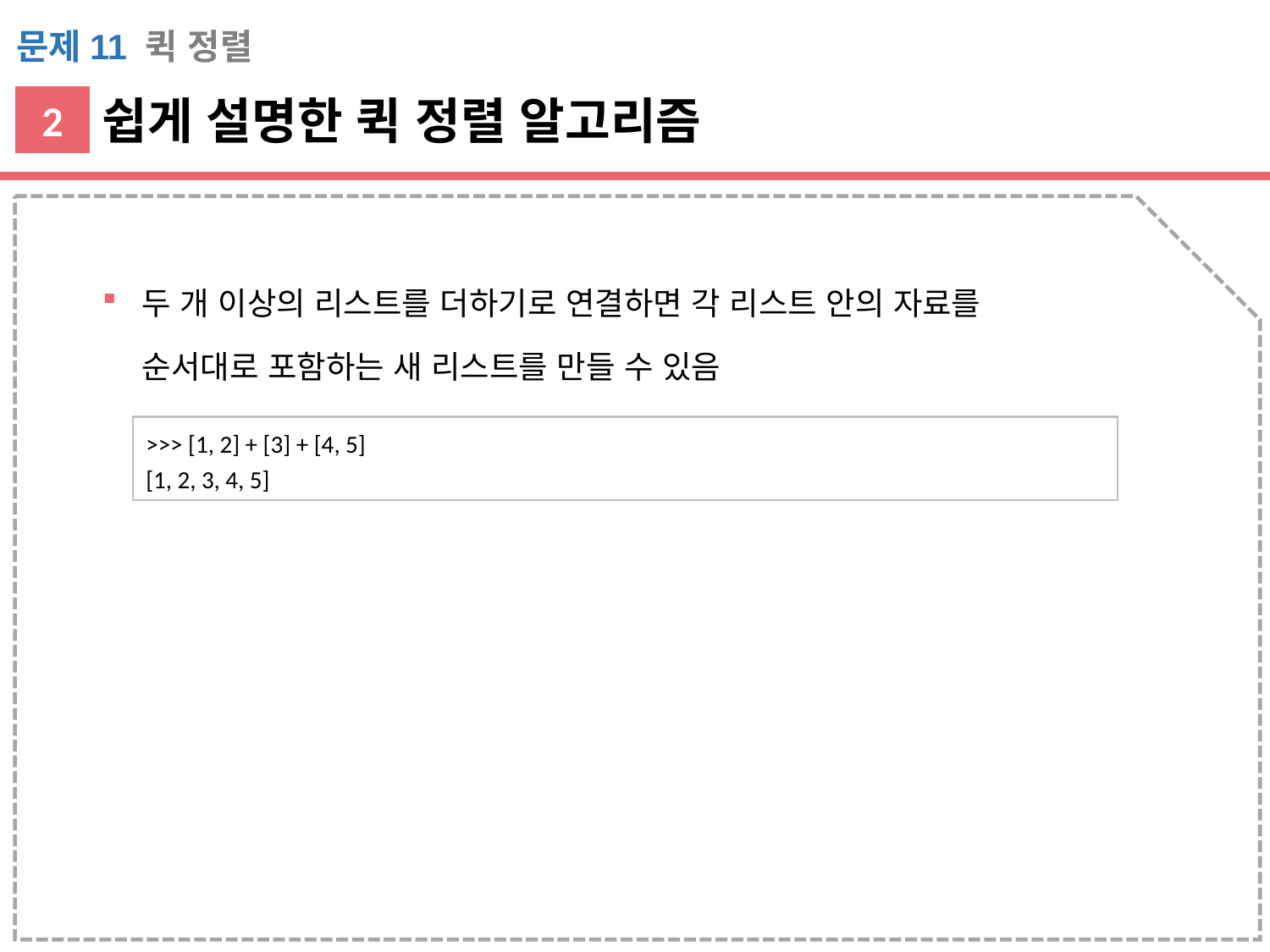

문제11 퀵 정렬
쉽게 설명한 퀵 정렬 알고리즘
2

두 개 이상의 리스트를 더하기로 연결하면 각 리스트 안의 자료를
순서대로 포함하는 새 리스트를 만들 수 있음
>>> [1, 2] + [3] + [4, 5]
[1, 2, 3, 4, 5]